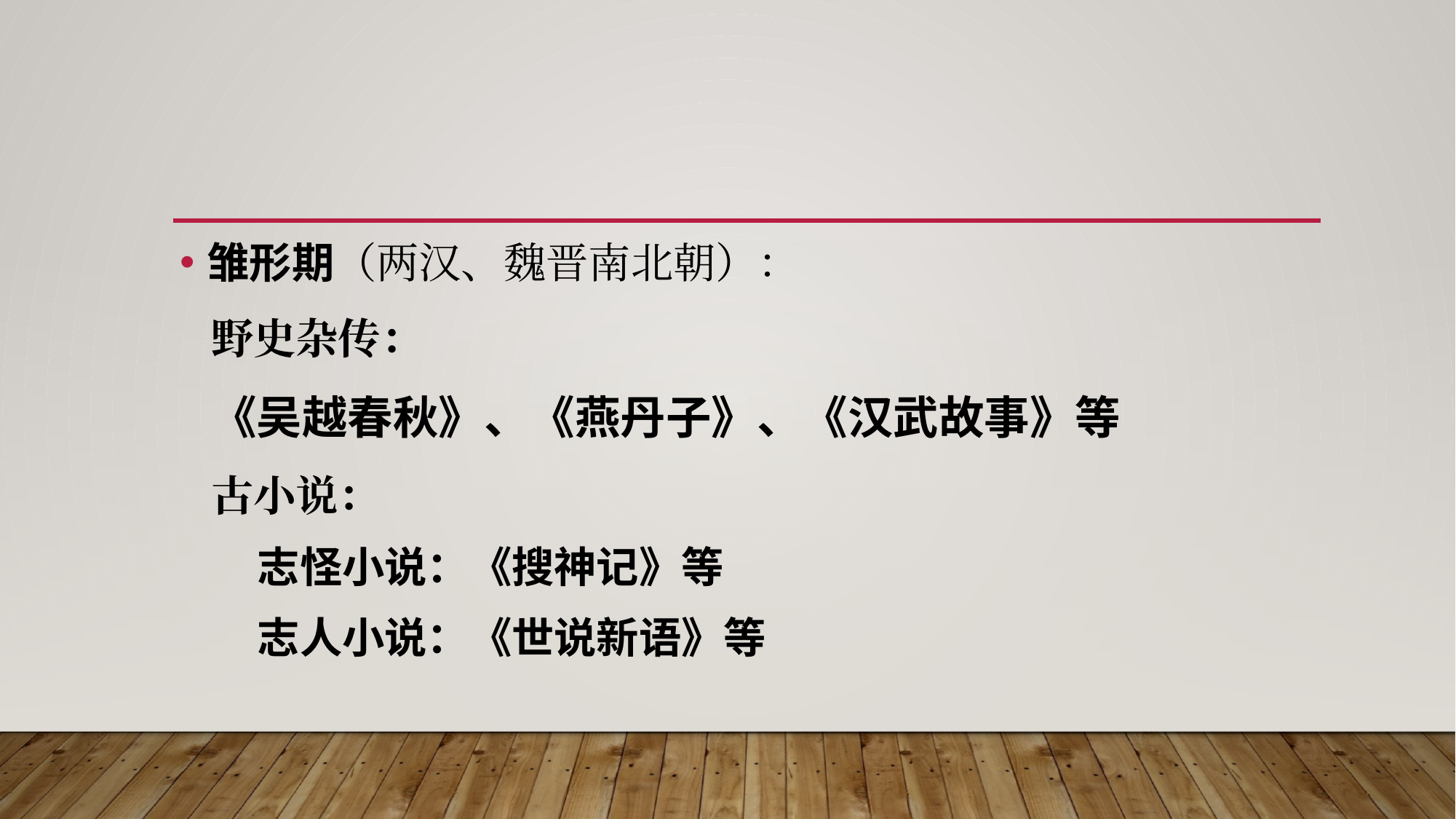

雏形期（两汉、魏晋南北朝）：
  野史杂传：
  《吴越春秋》、《燕丹子》、《汉武故事》等
  古小说：
       志怪小说：《搜神记》等
       志人小说：《世说新语》等